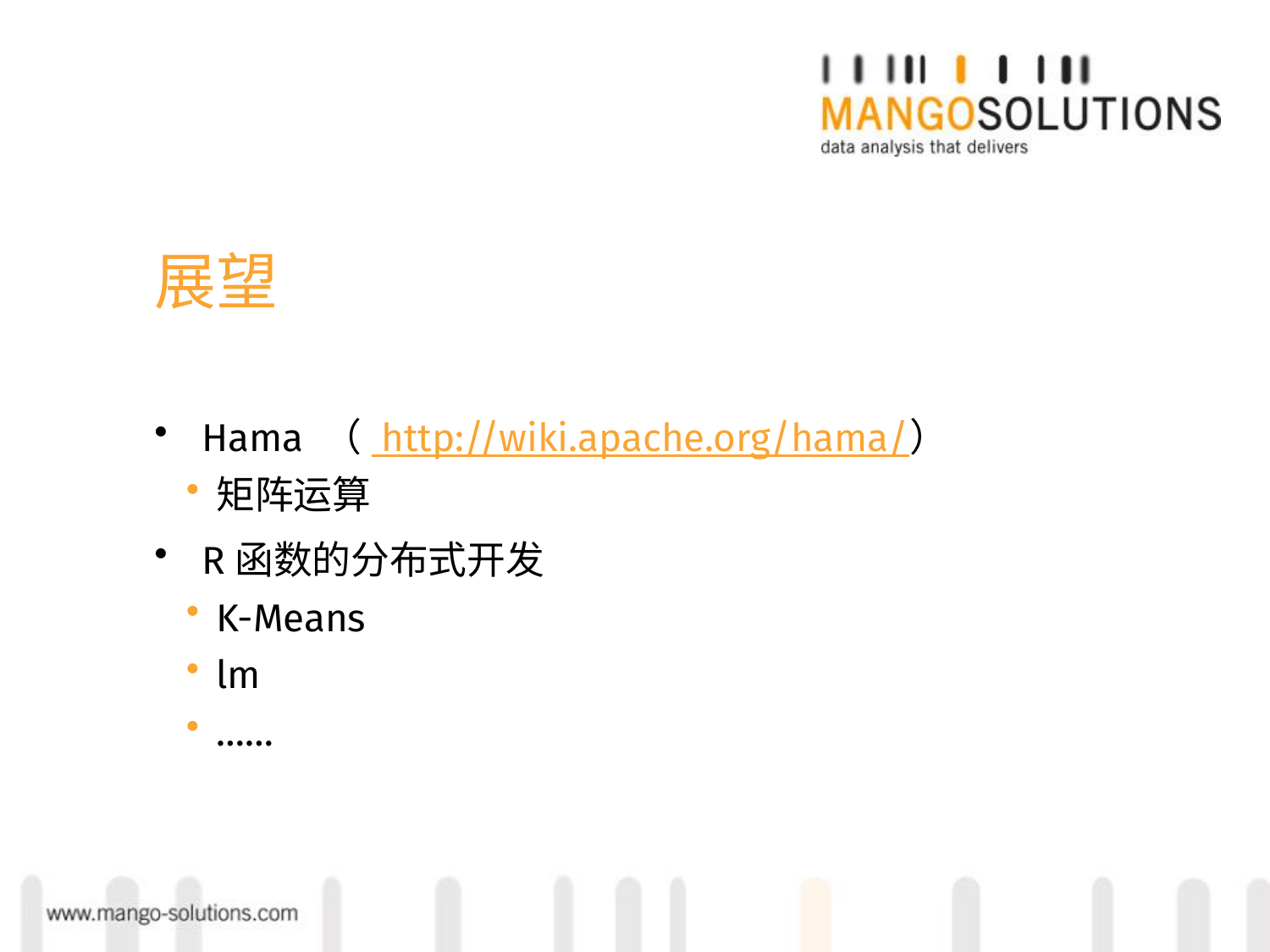

# 展望
Hama （ http://wiki.apache.org/hama/）
矩阵运算
R函数的分布式开发
K-Means
lm
……